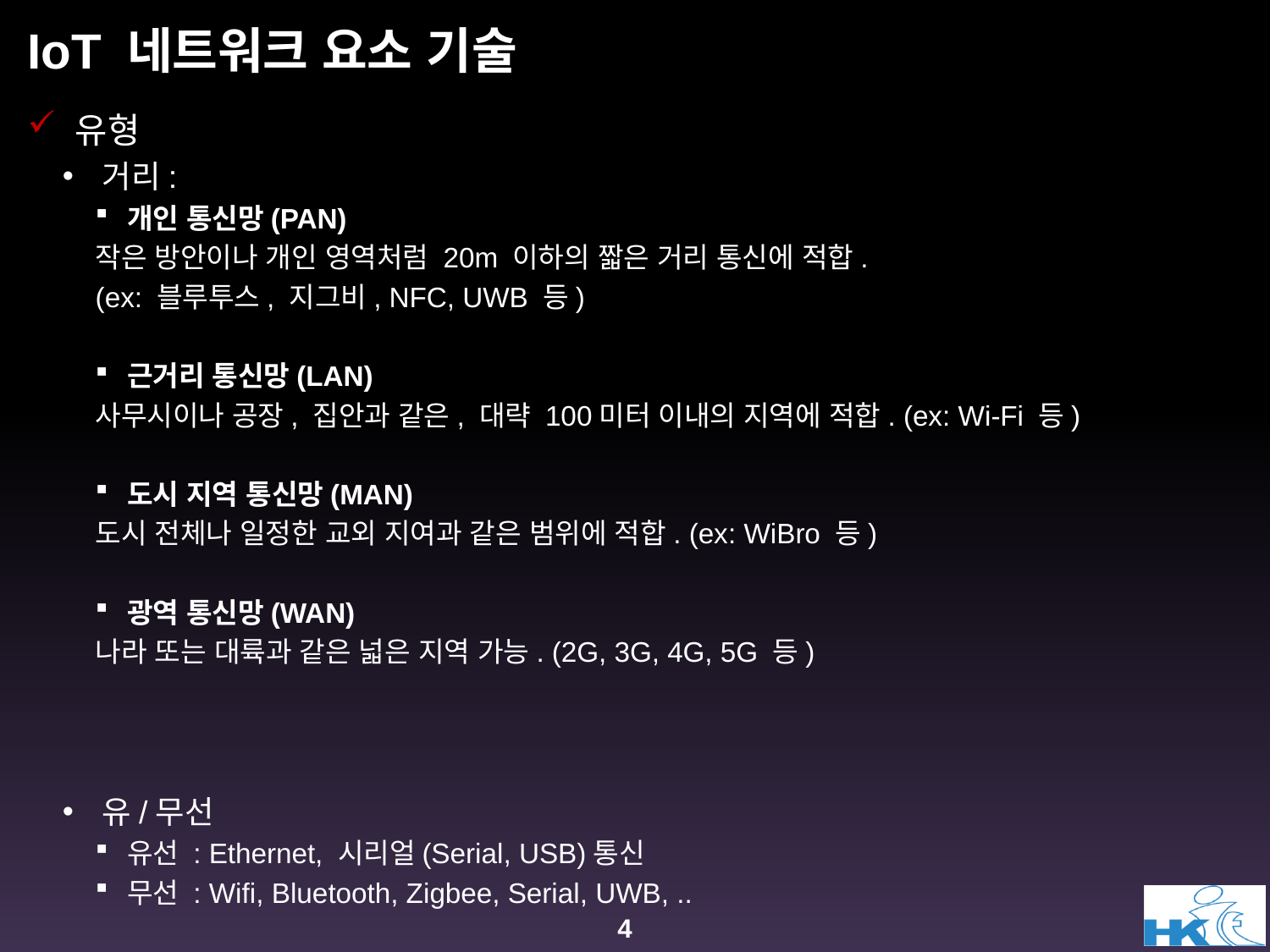

# IoT 네트워크 요소 기술
유형
거리:
개인 통신망(PAN)
작은 방안이나 개인 영역처럼 20m 이하의 짧은 거리 통신에 적합.
(ex: 블루투스, 지그비, NFC, UWB 등)

근거리 통신망(LAN)
사무시이나 공장, 집안과 같은, 대략 100미터 이내의 지역에 적합. (ex: Wi-Fi 등)

도시 지역 통신망(MAN)
도시 전체나 일정한 교외 지여과 같은 범위에 적합. (ex: WiBro 등)

광역 통신망(WAN)
나라 또는 대륙과 같은 넓은 지역 가능. (2G, 3G, 4G, 5G 등)

유/무선
유선 : Ethernet, 시리얼(Serial, USB)통신
무선 : Wifi, Bluetooth, Zigbee, Serial, UWB, ..

4